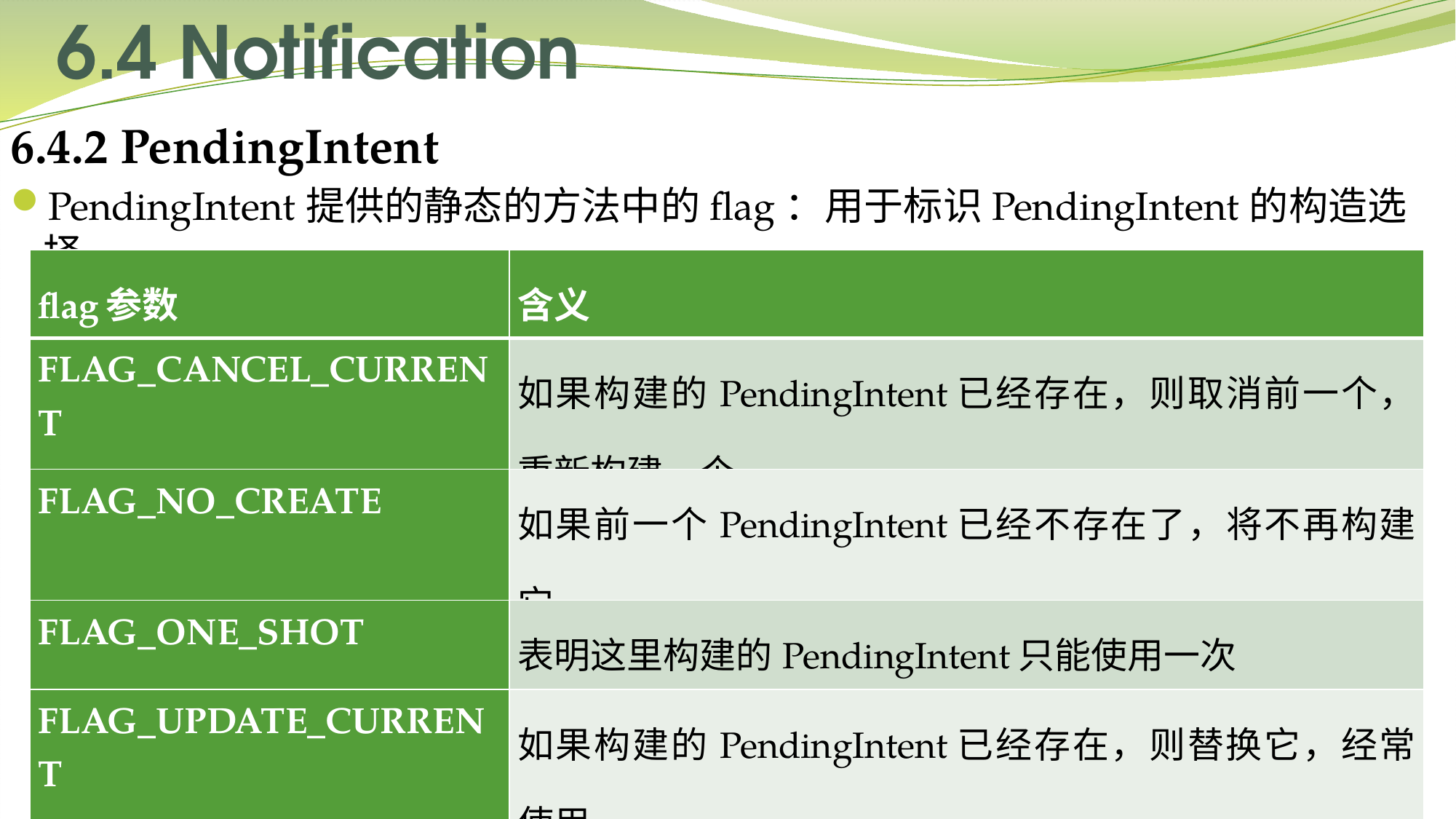

# 6.4 Notification
6.4.2 PendingIntent
PendingIntent提供的静态的方法中的flag：用于标识PendingIntent的构造选择

| flag参数 | 含义 |
| --- | --- |
| FLAG\_CANCEL\_CURRENT | 如果构建的PendingIntent已经存在，则取消前一个，重新构建一个 |
| FLAG\_NO\_CREATE | 如果前一个PendingIntent已经不存在了，将不再构建它 |
| FLAG\_ONE\_SHOT | 表明这里构建的PendingIntent只能使用一次 |
| FLAG\_UPDATE\_CURRENT | 如果构建的PendingIntent已经存在，则替换它，经常使用 |